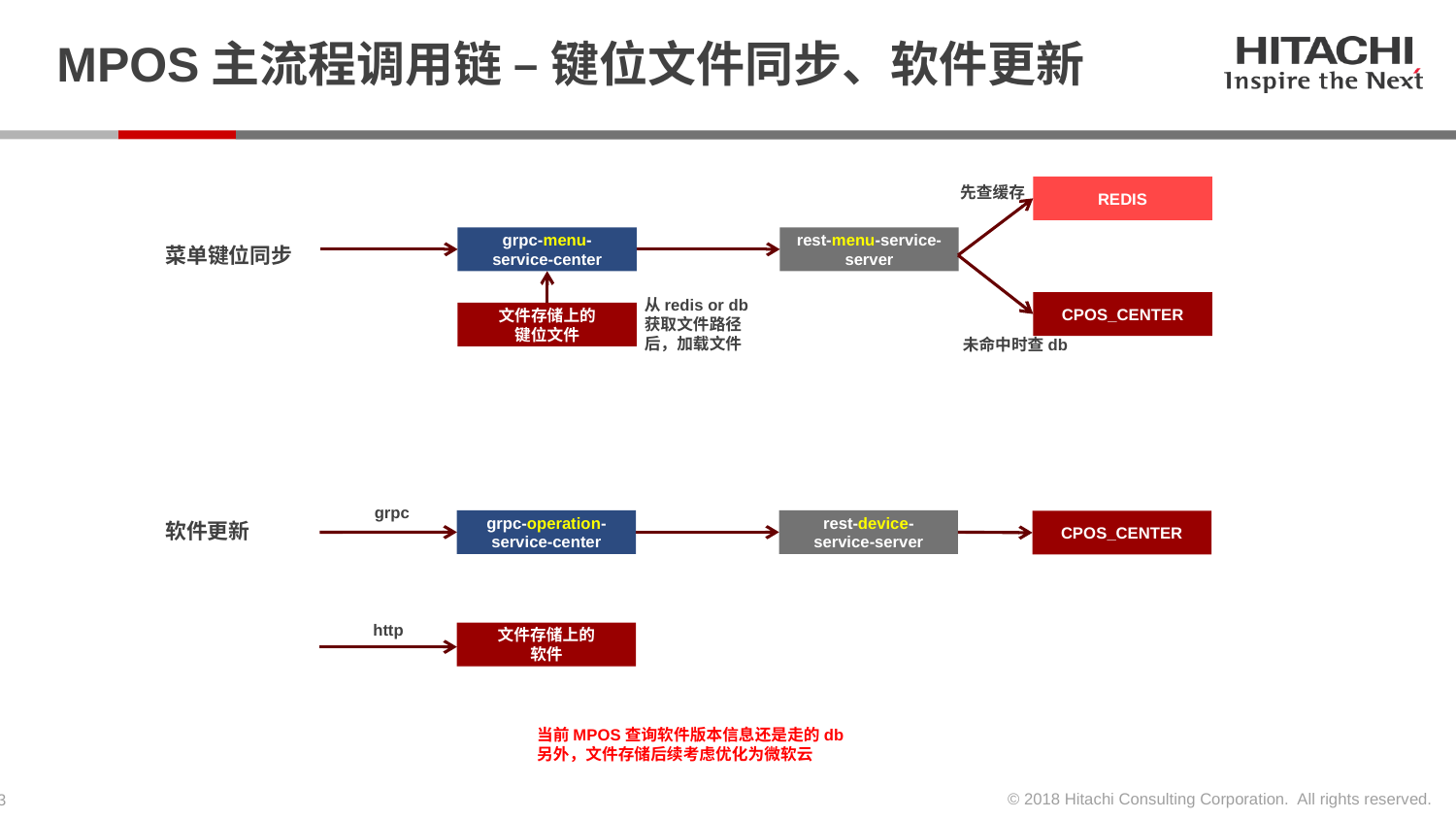

# MPOS主流程调用链 – 键位文件同步、软件更新
先查缓存
REDIS
grpc-menu-service-center
rest-menu-service-server
菜单键位同步
从redis or db获取文件路径后，加载文件
CPOS_CENTER
文件存储上的
键位文件
未命中时查db
grpc
软件更新
grpc-operation-service-center
rest-device-service-server
CPOS_CENTER
http
文件存储上的
软件
当前MPOS查询软件版本信息还是走的db
另外，文件存储后续考虑优化为微软云